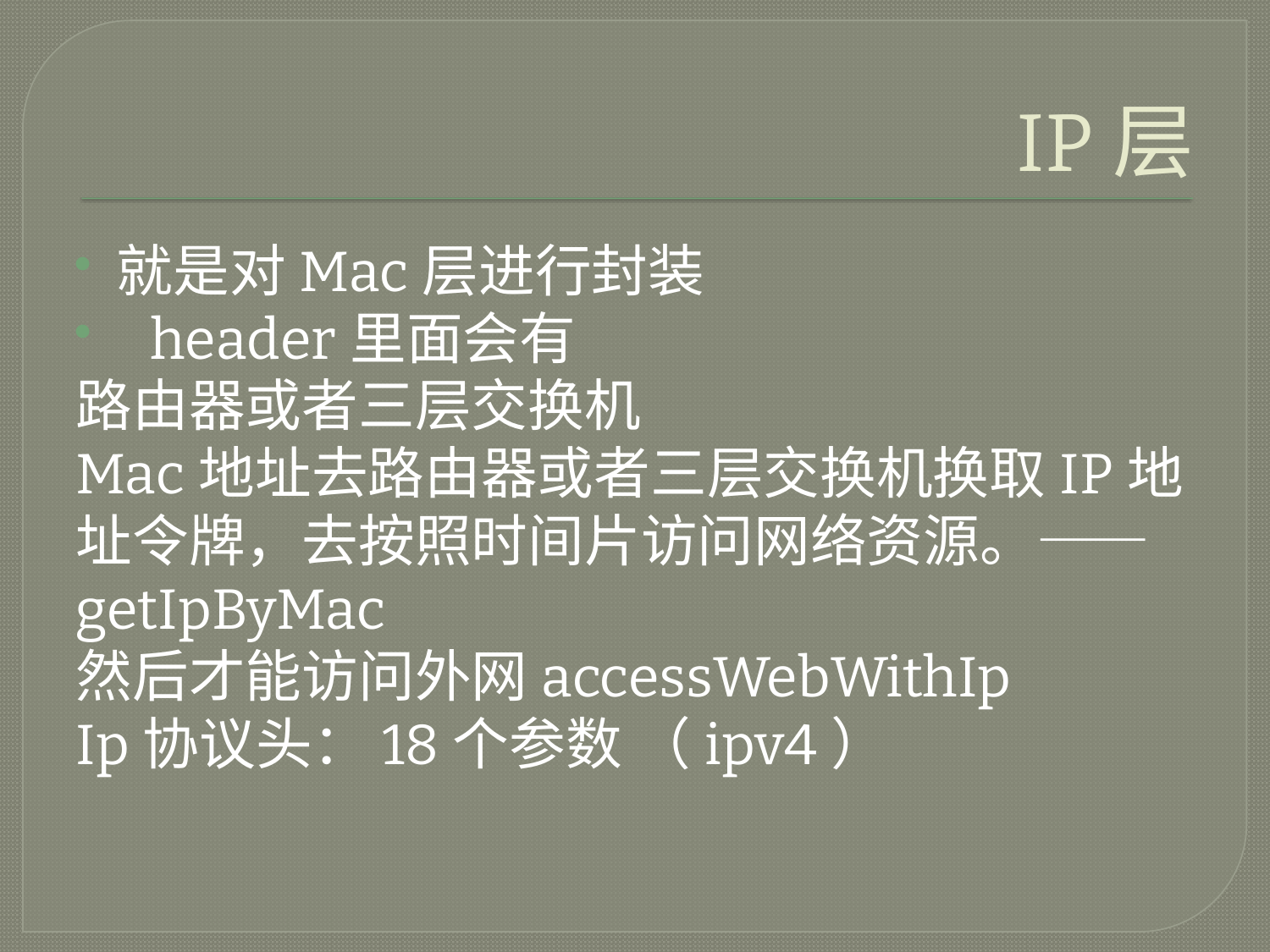

# IP层
就是对Mac层进行封装
   header里面会有
路由器或者三层交换机
Mac地址去路由器或者三层交换机换取IP地址令牌，去按照时间片访问网络资源。——getIpByMac
然后才能访问外网accessWebWithIp
Ip协议头：18个参数 （ipv4）